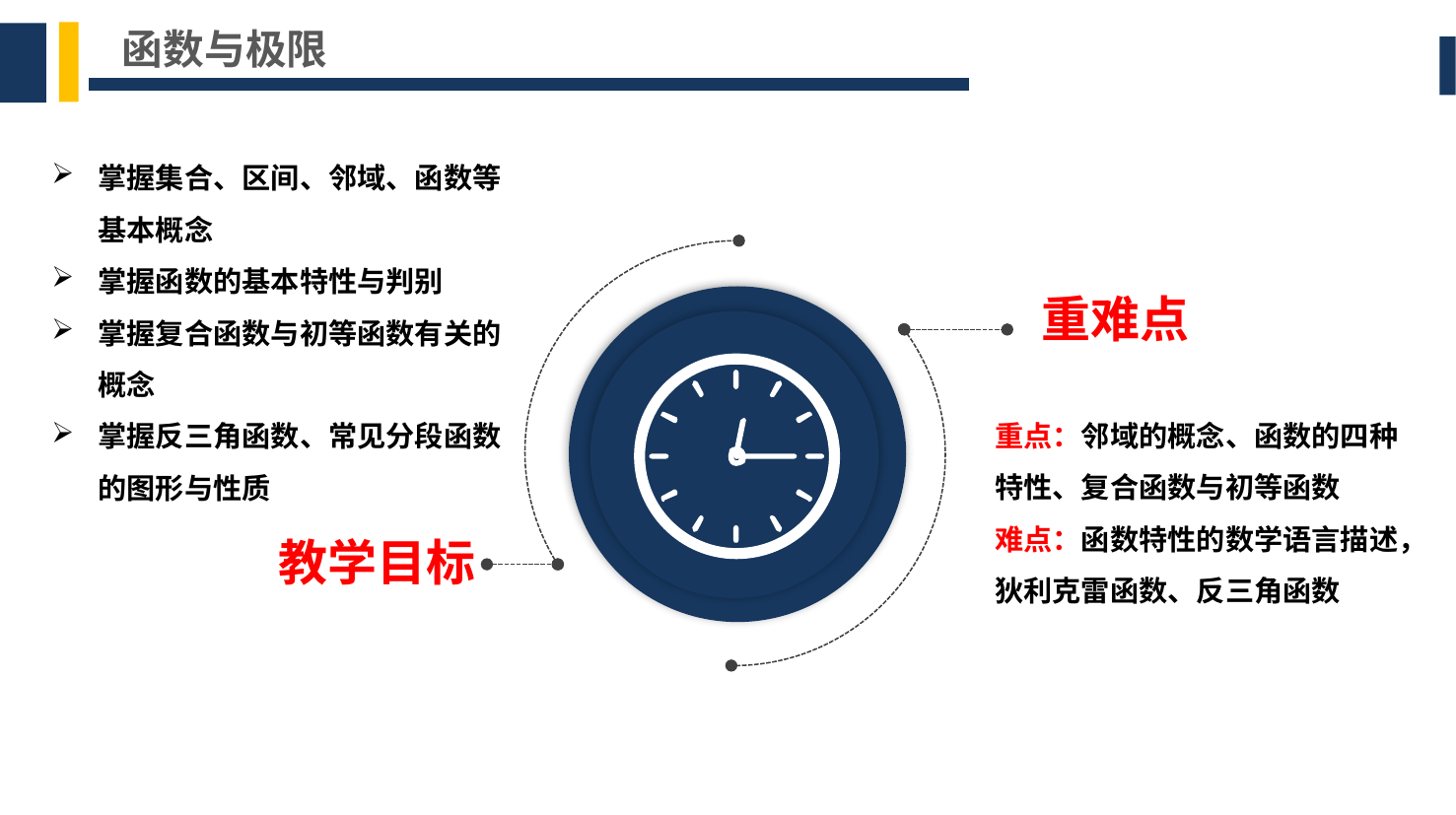

函数与极限
掌握集合、区间、邻域、函数等基本概念
掌握函数的基本特性与判别
掌握复合函数与初等函数有关的概念
掌握反三角函数、常见分段函数的图形与性质

重难点

重点：邻域的概念、函数的四种特性、复合函数与初等函数
难点：函数特性的数学语言描述，狄利克雷函数、反三角函数
教学目标